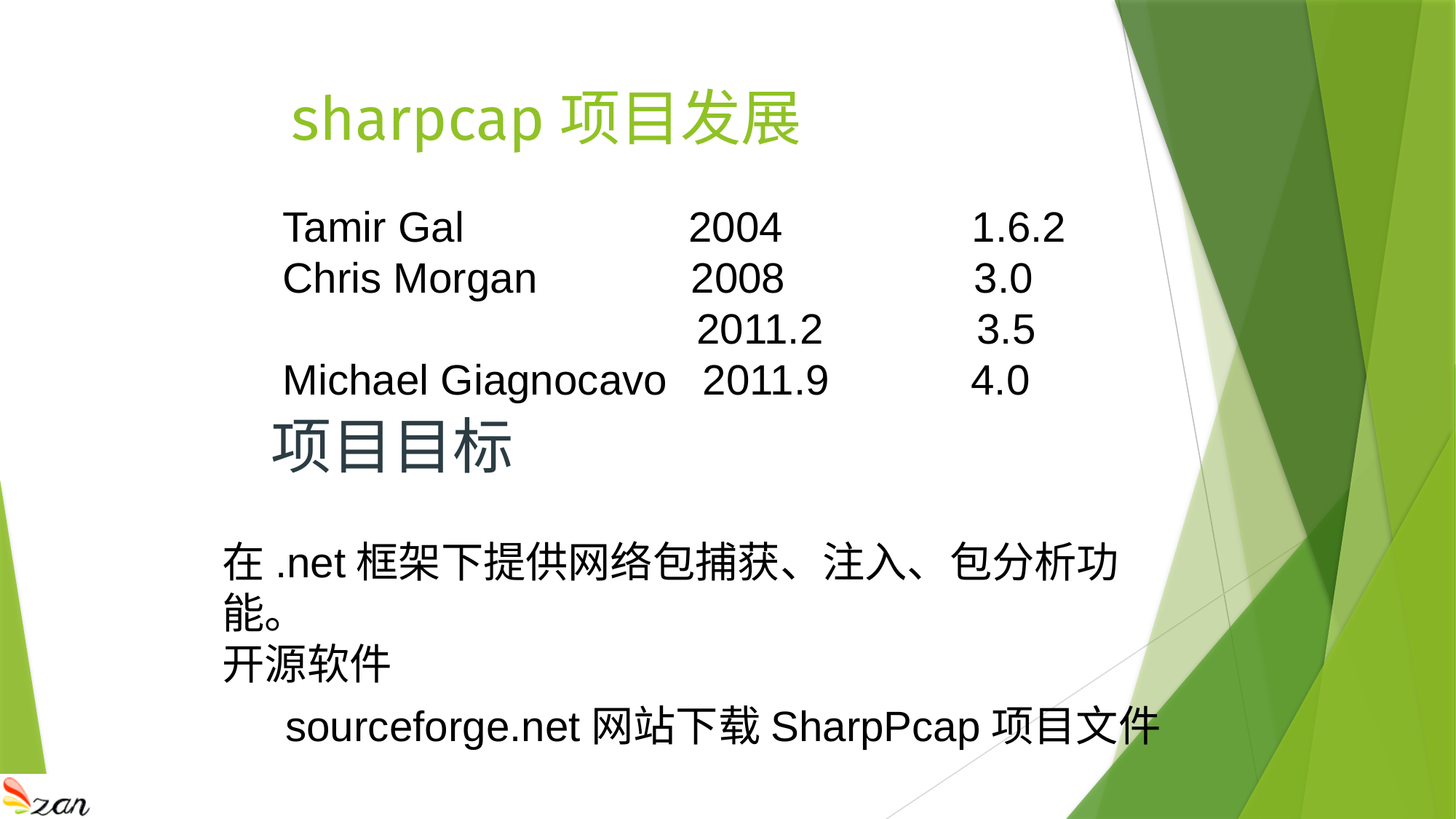

# sharpcap项目发展
Tamir Gal                   2004                1.6.2
Chris Morgan             2008                3.0
                                   2011.2             3.5
Michael Giagnocavo   2011.9            4.0
项目目标
在.net框架下提供网络包捕获、注入、包分析功能。
开源软件
sourceforge.net网站下载SharpPcap项目文件